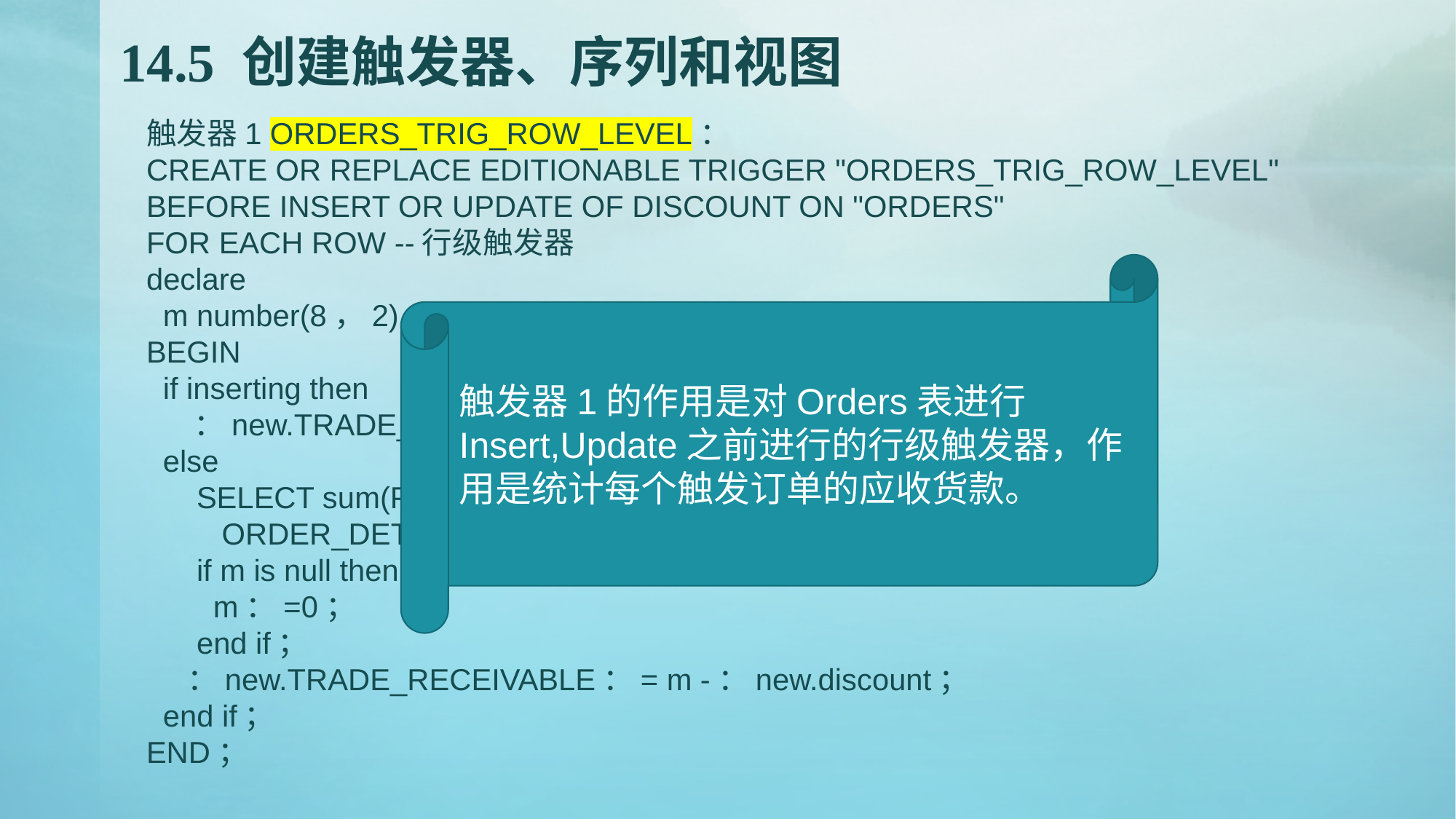

# 14.5 创建触发器、序列和视图
触发器1 ORDERS_TRIG_ROW_LEVEL：
CREATE OR REPLACE EDITIONABLE TRIGGER "ORDERS_TRIG_ROW_LEVEL"
BEFORE INSERT OR UPDATE OF DISCOUNT ON "ORDERS"
FOR EACH ROW --行级触发器
declare
  m number(8，2)；
BEGIN
  if inserting then
      ：new.TRADE_RECEIVABLE：= -：new.discount；
  else
      SELECT sum(PRODUCT_NUM*PRODUCT_PRICE)INTO m FROM
         ORDER_DETAILS WHERE  ORDER_ID=：old.ORDER_ID；
      if m is null then
        m：=0；
      end if；
     ：new.TRADE_RECEIVABLE：= m -：new.discount；
  end if；
END；
触发器1的作用是对Orders表进行Insert,Update之前进行的行级触发器，作用是统计每个触发订单的应收货款。